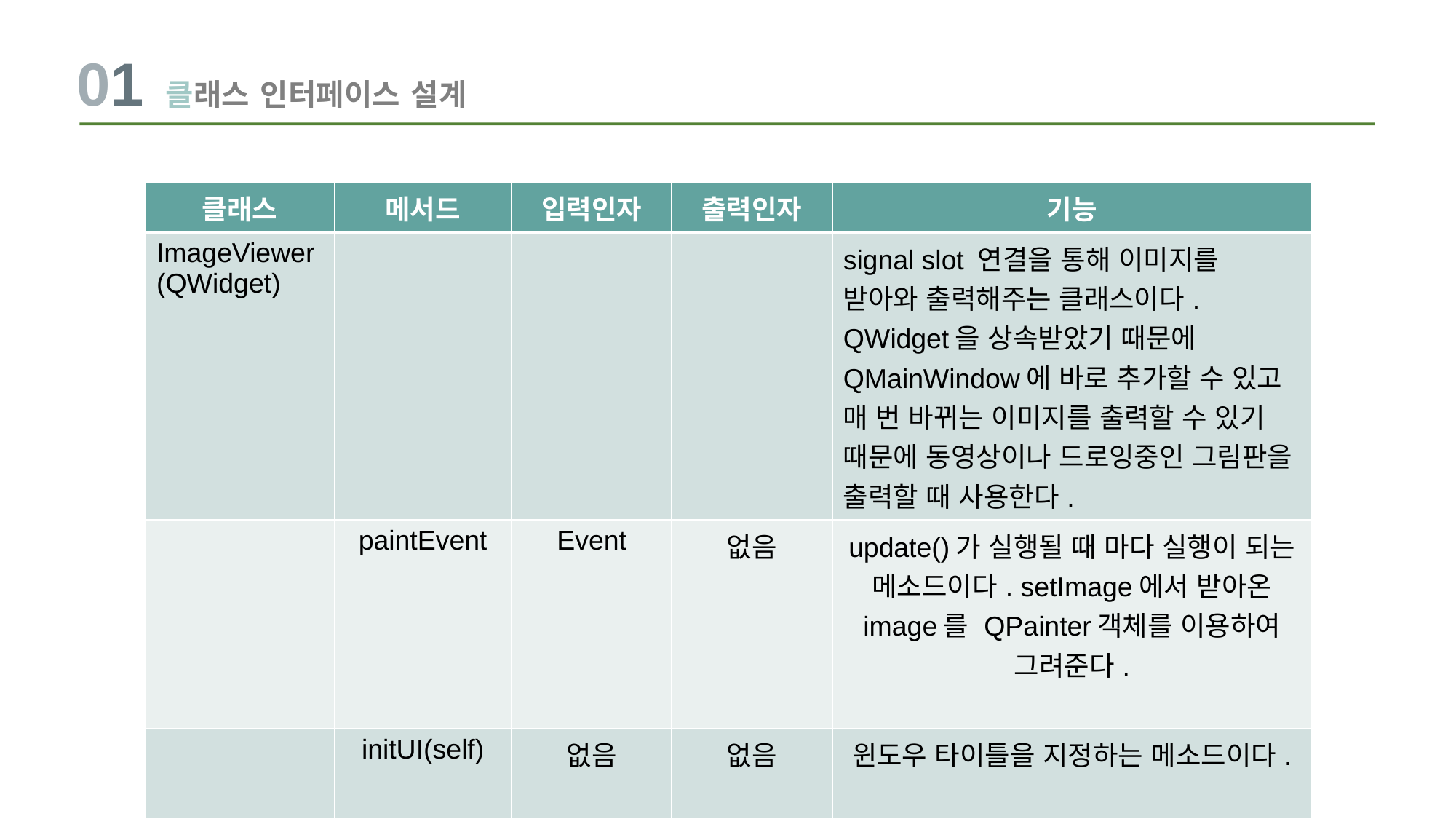

01  클래스 인터페이스 설계

| 클래스 | 메서드 | 입력인자 | 출력인자 | 기능 |
| --- | --- | --- | --- | --- |
| ImageViewer(QWidget) |  |  |  | signal slot 연결을 통해 이미지를 받아와 출력해주는 클래스이다. QWidget을 상속받았기 때문에 QMainWindow에 바로 추가할 수 있고 매 번 바뀌는 이미지를 출력할 수 있기 때문에 동영상이나 드로잉중인 그림판을 출력할 때 사용한다. |
|  | paintEvent | Event | 없음 | update()가 실행될 때 마다 실행이 되는 메소드이다. setImage에서 받아온 image를 QPainter객체를 이용하여 그려준다. |
|  | initUI(self) | 없음 | 없음 | 윈도우 타이틀을 지정하는 메소드이다. |